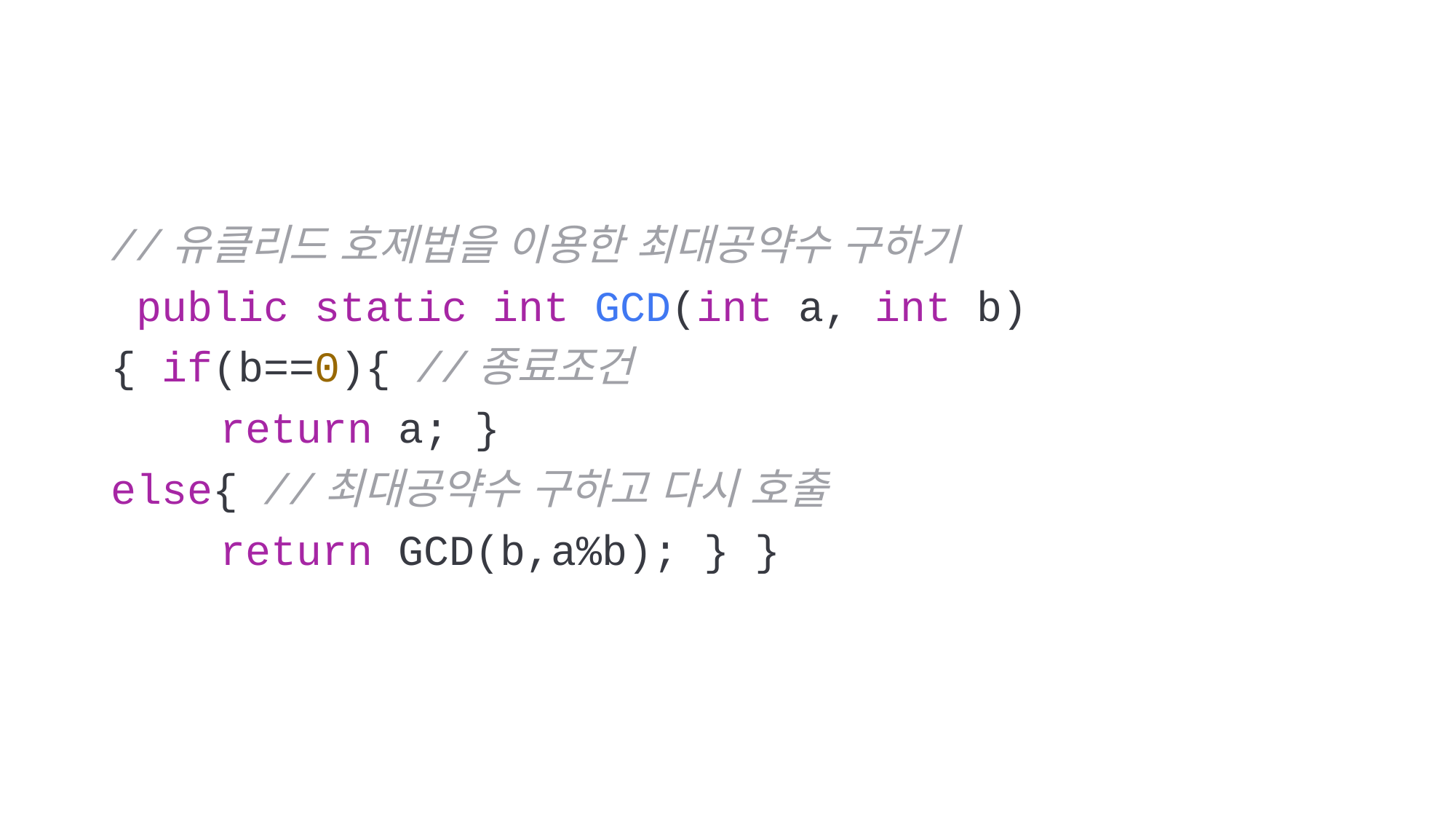

#
//유클리드 호제법을 이용한 최대공약수 구하기
 public static int GCD(int a, int b)
{ if(b==0){ //종료조건
	return a; }
else{ //최대공약수 구하고 다시 호출
	return GCD(b,a%b); } }